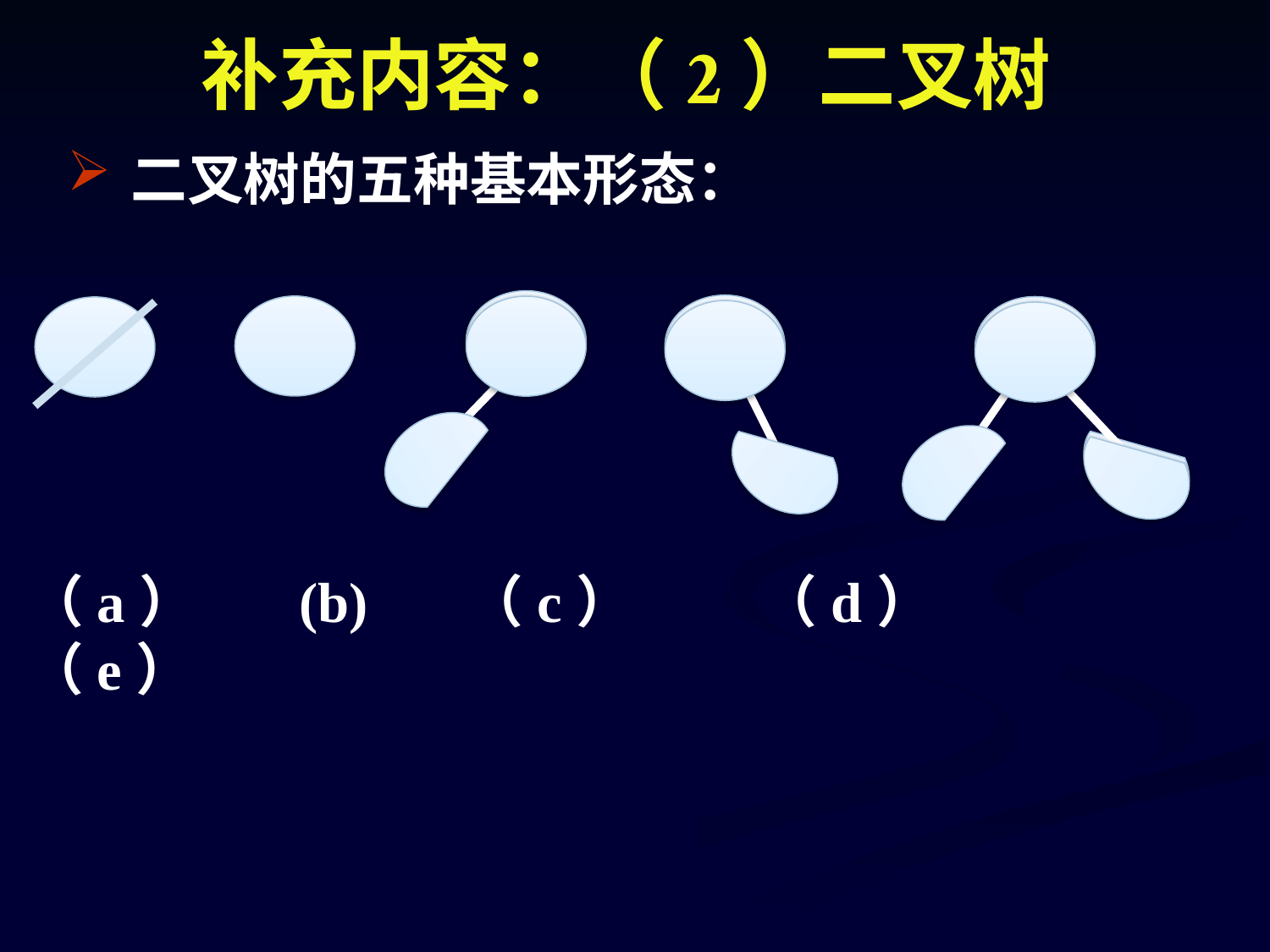

补充内容：（2）二叉树
二叉树的五种基本形态：

（a）       (b)      （c）          （d）            （e）